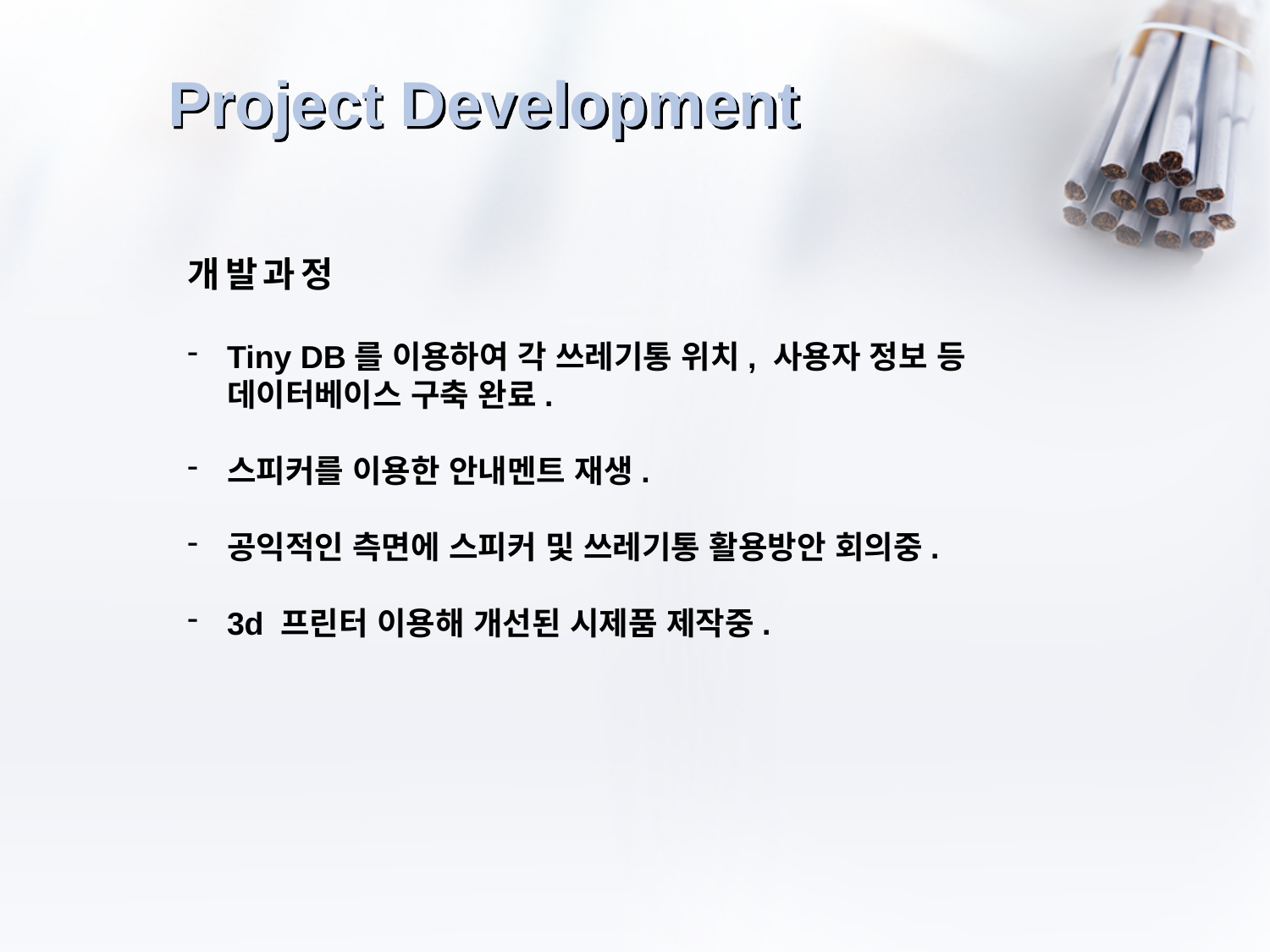

# Project Development
개발과정

Tiny DB를 이용하여 각 쓰레기통 위치, 사용자 정보 등 데이터베이스 구축 완료.

스피커를 이용한 안내멘트 재생.

공익적인 측면에 스피커 및 쓰레기통 활용방안 회의중.

3d 프린터 이용해 개선된 시제품 제작중.